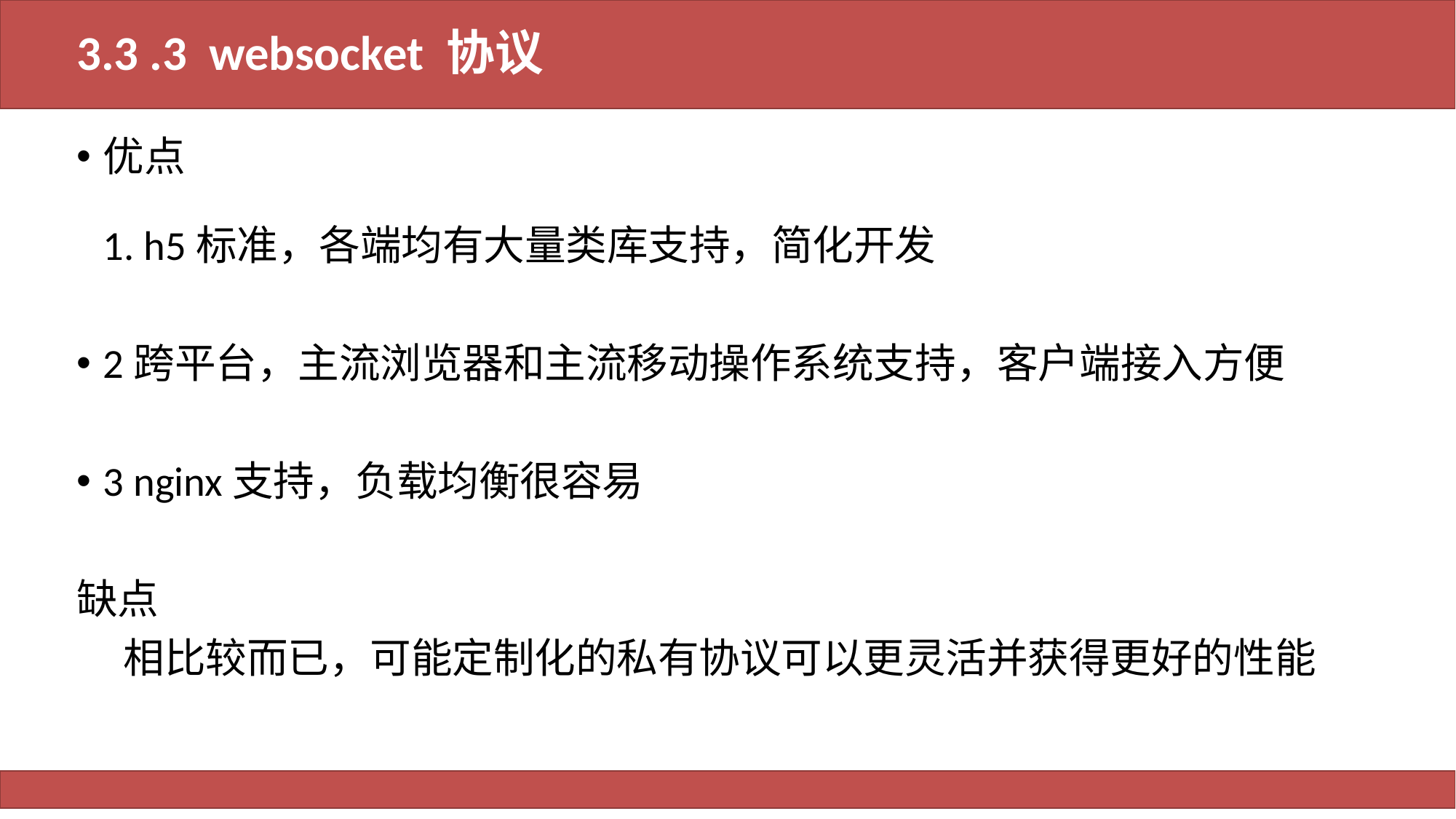

# 3.3 .3  websocket 协议
优点
1. h5标准，各端均有大量类库支持，简化开发

2跨平台，主流浏览器和主流移动操作系统支持，客户端接入方便

3 nginx支持，负载均衡很容易

缺点
    相比较而已，可能定制化的私有协议可以更灵活并获得更好的性能